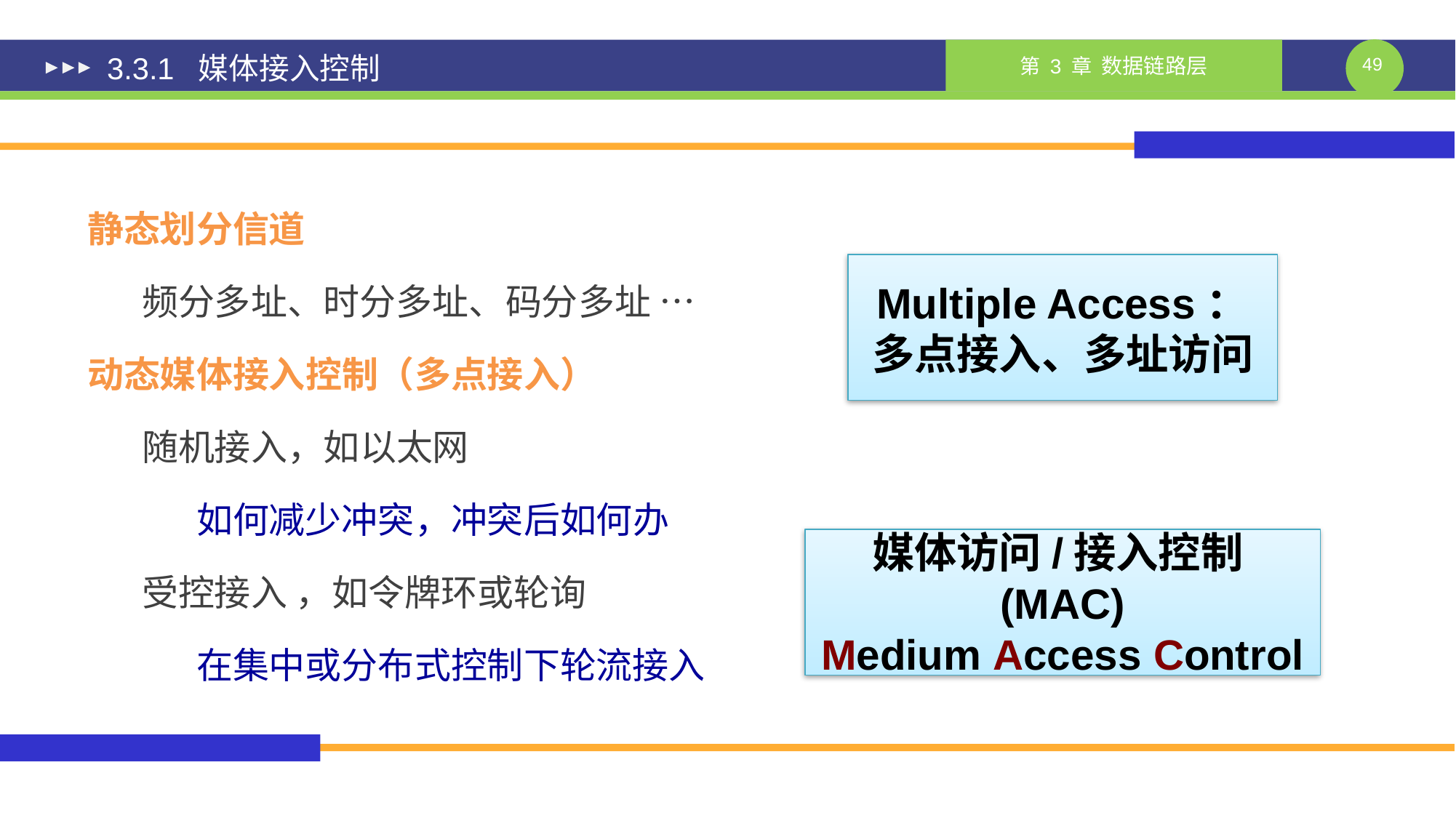

# 3.3.1  媒体接入控制

静态划分信道
频分多址、时分多址、码分多址 …
动态媒体接入控制（多点接入）
随机接入，如以太网
如何减少冲突，冲突后如何办
受控接入 ，如令牌环或轮询
在集中或分布式控制下轮流接入
Multiple Access：
多点接入、多址访问
媒体访问/接入控制(MAC)
Medium Access Control

课件制作人：谢钧 谢希仁